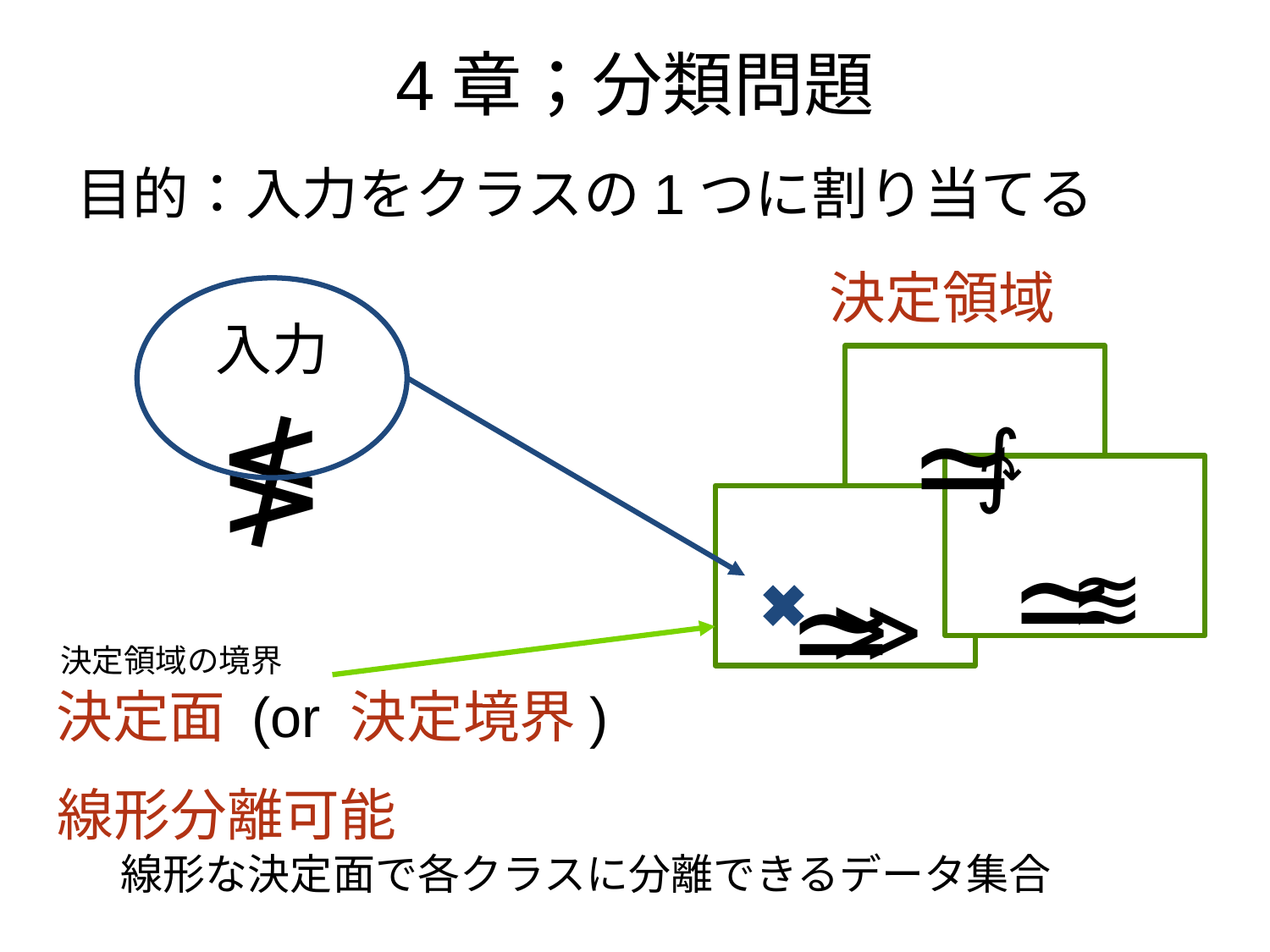

# 4章；分類問題
目的：入力をクラスの1つに割り当てる
決定領域

入力
≸

≃
∱
≃
≋
≃
≫

決定領域の境界
決定面 (or 決定境界)
線形分離可能
線形な決定面で各クラスに分離できるデータ集合